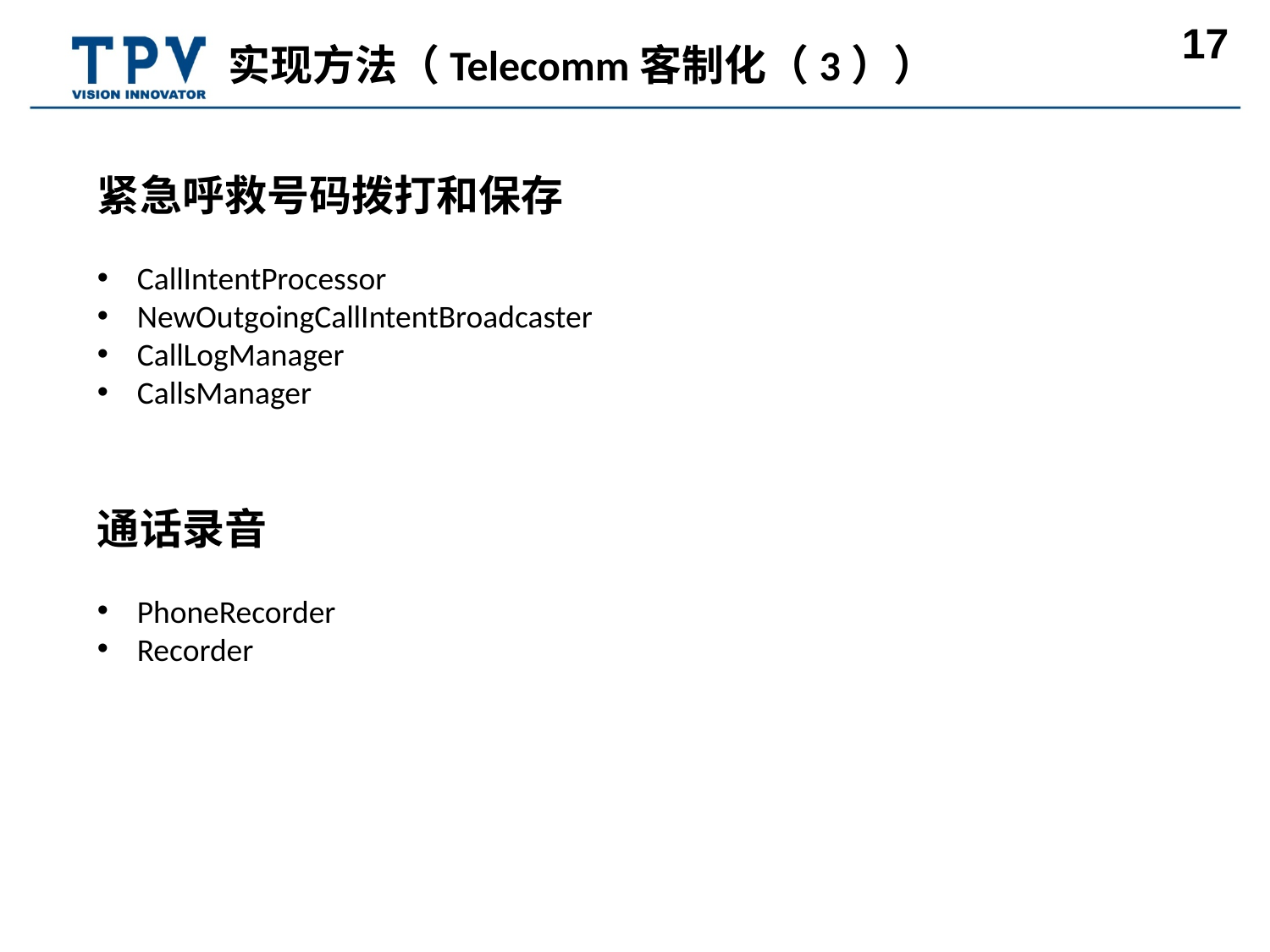

实现方法（Telecomm客制化（3））
紧急呼救号码拨打和保存

CallIntentProcessor
NewOutgoingCallIntentBroadcaster
CallLogManager
CallsManager
通话录音

PhoneRecorder
Recorder